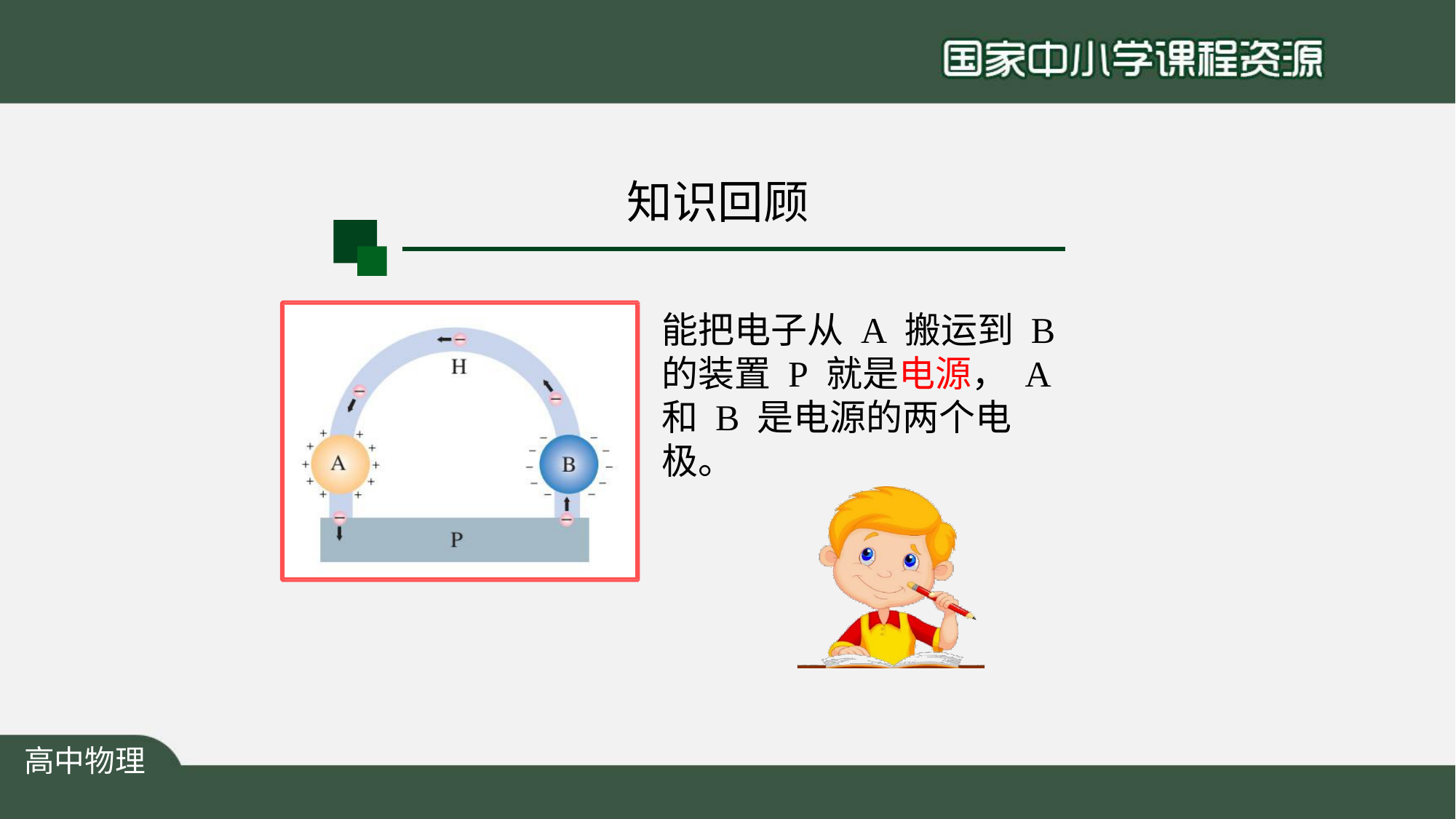

知识回顾

能把电子从 A 搬运到 B  的装置 P 就是电源， A  和 B 是电源的两个电极。

高中物理